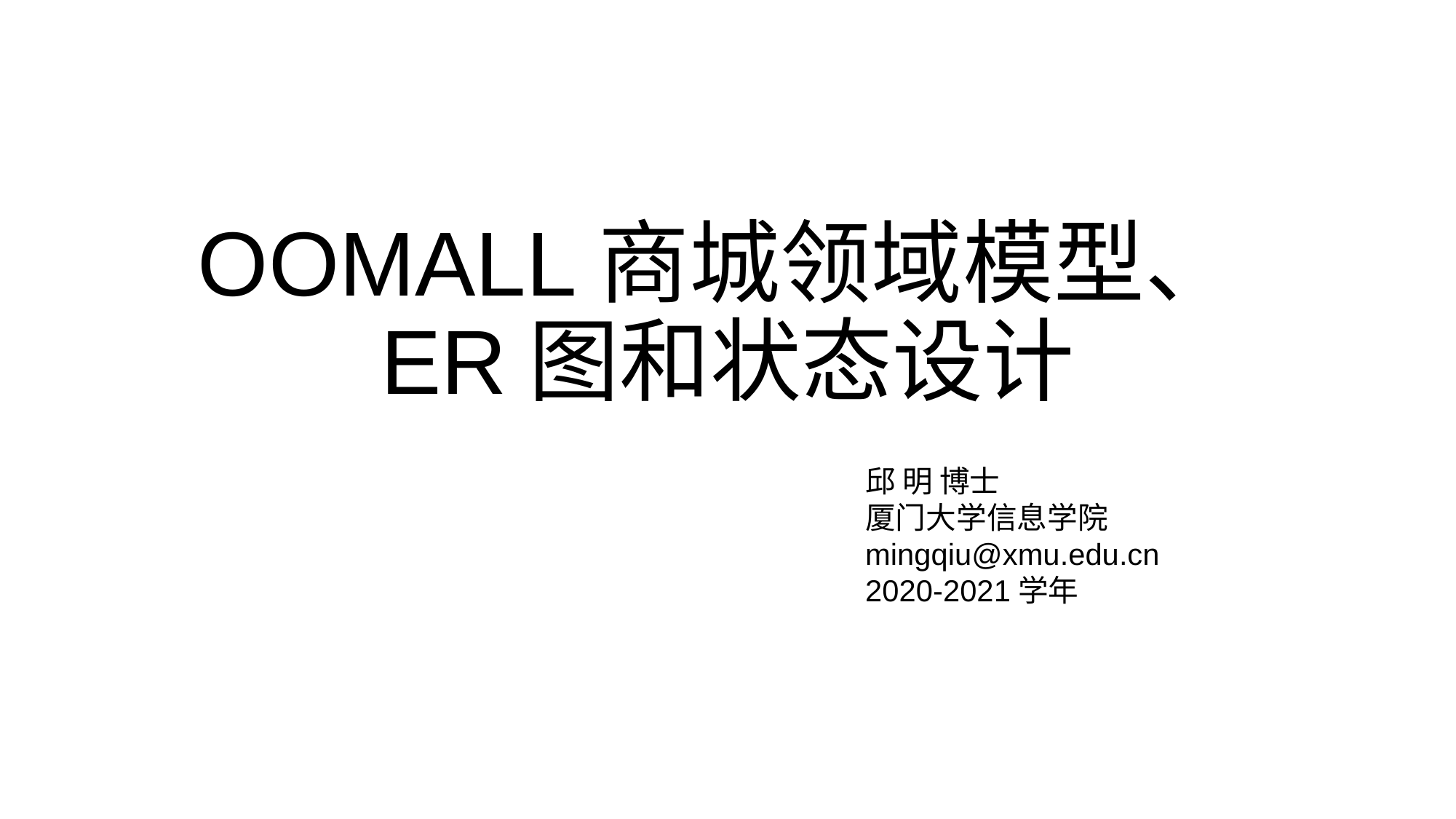

# OOMALL商城领域模型、ER图和状态设计

邱 明 博士
厦门大学信息学院
mingqiu@xmu.edu.cn
2020-2021学年